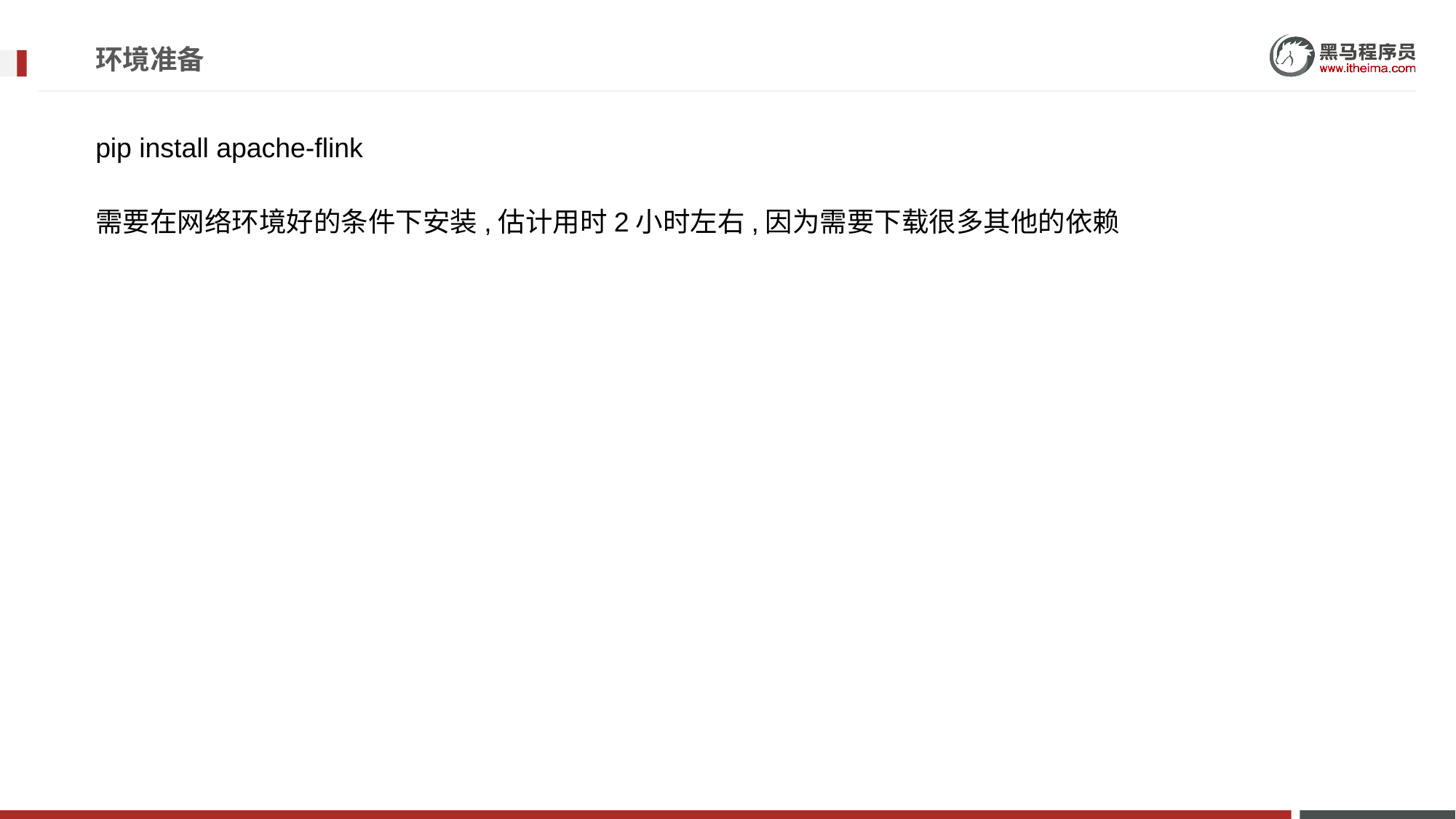

# 环境准备
pip install apache-flink

需要在网络环境好的条件下安装,估计用时2小时左右,因为需要下载很多其他的依赖